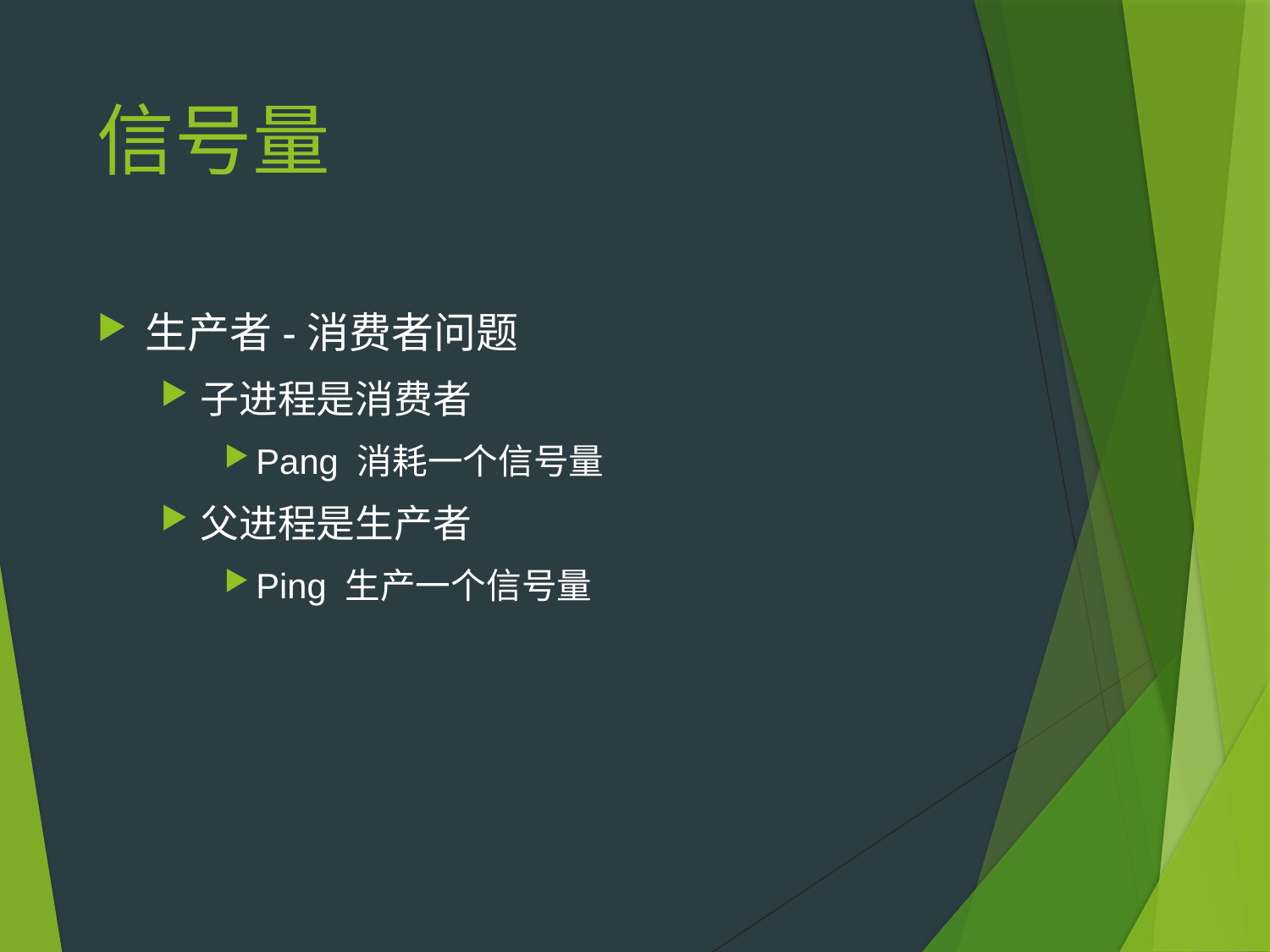

# 信号量
生产者-消费者问题
子进程是消费者
Pang 消耗一个信号量
父进程是生产者
Ping 生产一个信号量